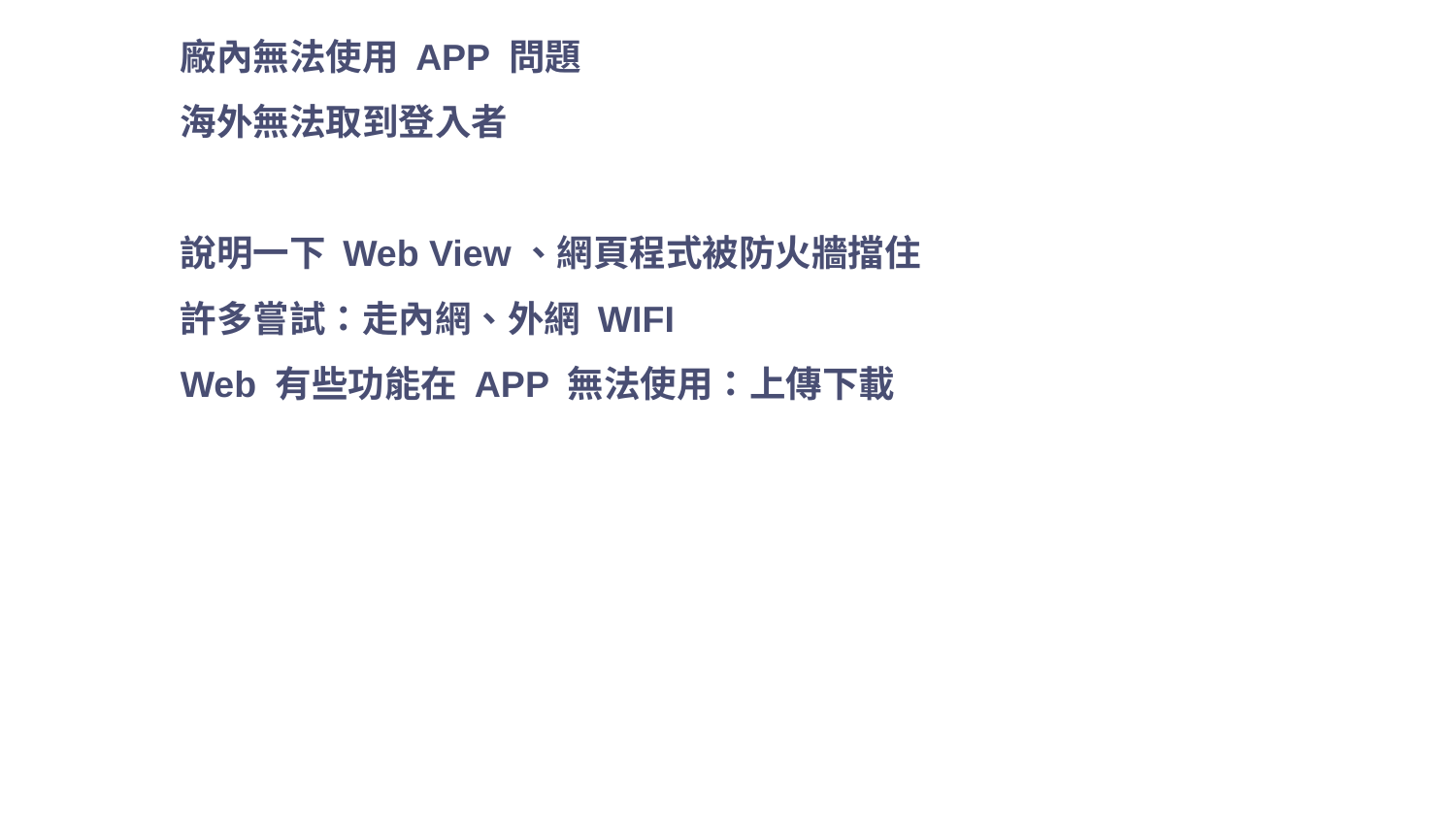

廠內無法使用 APP 問題
海外無法取到登入者

說明一下 Web View、網頁程式被防火牆擋住
許多嘗試：走內網、外網 WIFI
Web 有些功能在 APP 無法使用：上傳下載